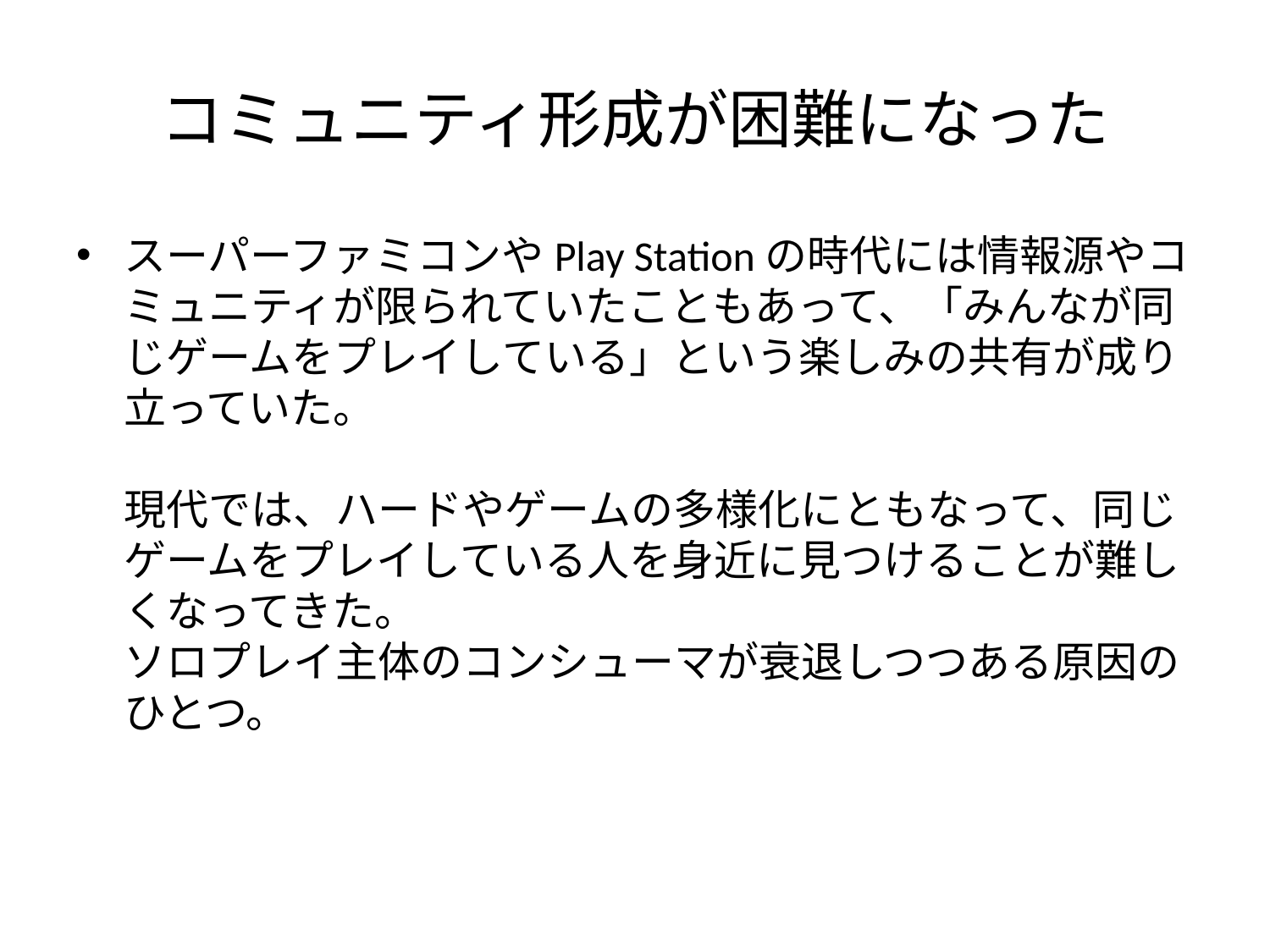

# コミュニティ形成が困難になった
スーパーファミコンやPlay Stationの時代には情報源やコミュニティが限られていたこともあって、「みんなが同じゲームをプレイしている」という楽しみの共有が成り立っていた。
現代では、ハードやゲームの多様化にともなって、同じゲームをプレイしている人を身近に見つけることが難しくなってきた。
ソロプレイ主体のコンシューマが衰退しつつある原因のひとつ。